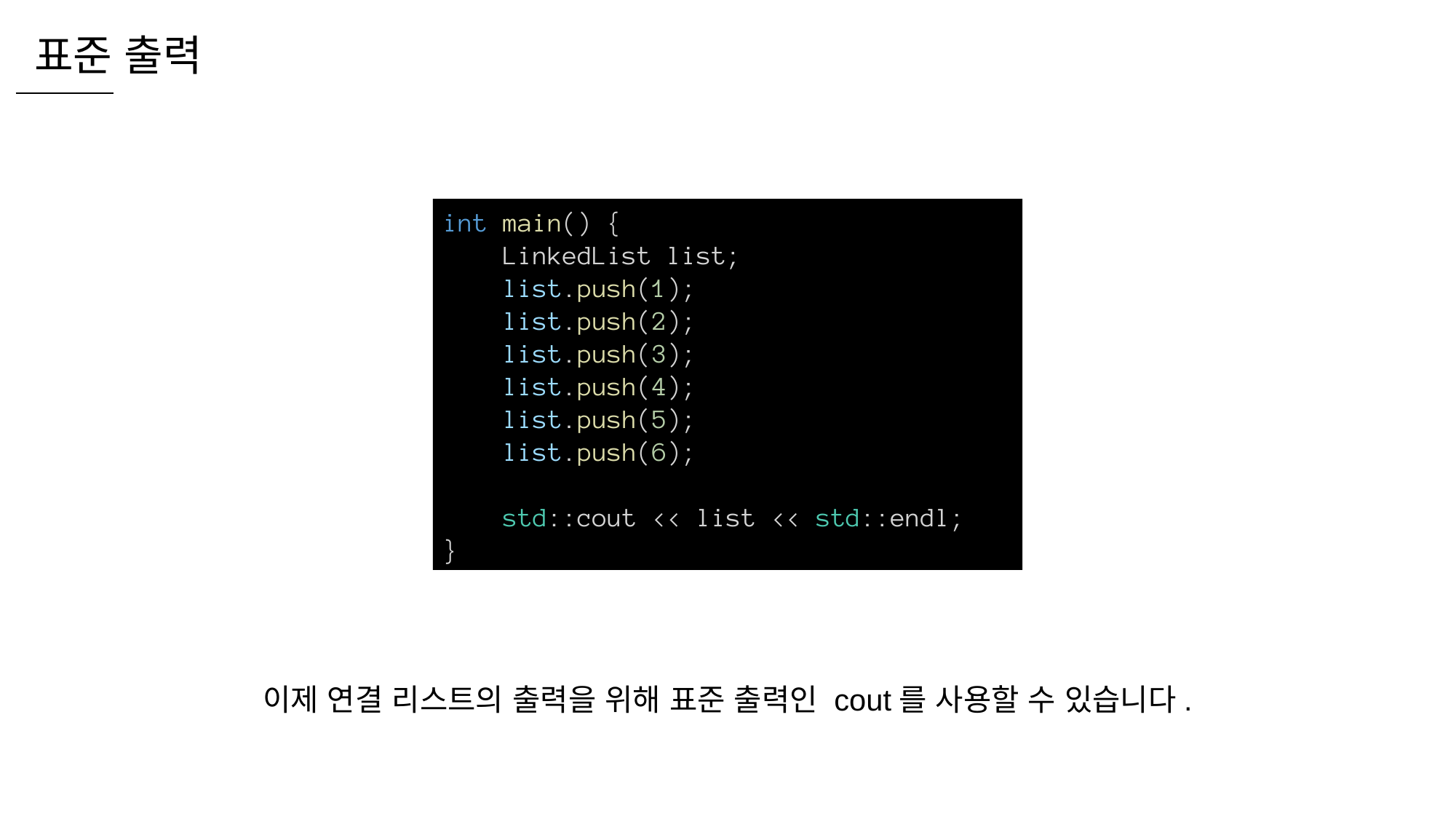

표준 출력
int main() {
    LinkedList list;
    list.push(1);
    list.push(2);
    list.push(3);
    list.push(4);
    list.push(5);
    list.push(6);
    std::cout << list << std::endl;
}
이제 연결 리스트의 출력을 위해 표준 출력인 cout를 사용할 수 있습니다.